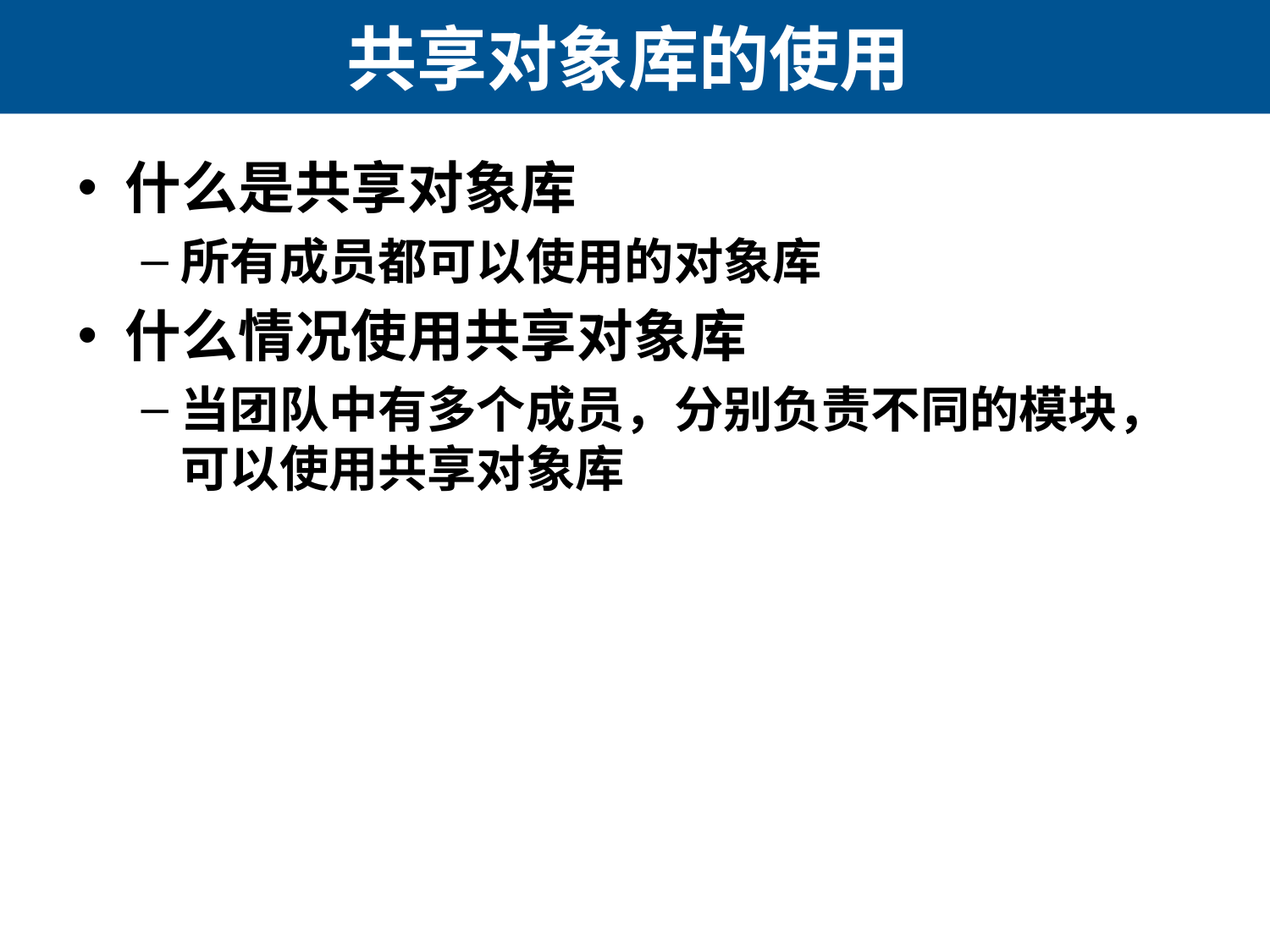

# 共享对象库的使用
什么是共享对象库
所有成员都可以使用的对象库
什么情况使用共享对象库
当团队中有多个成员，分别负责不同的模块，可以使用共享对象库